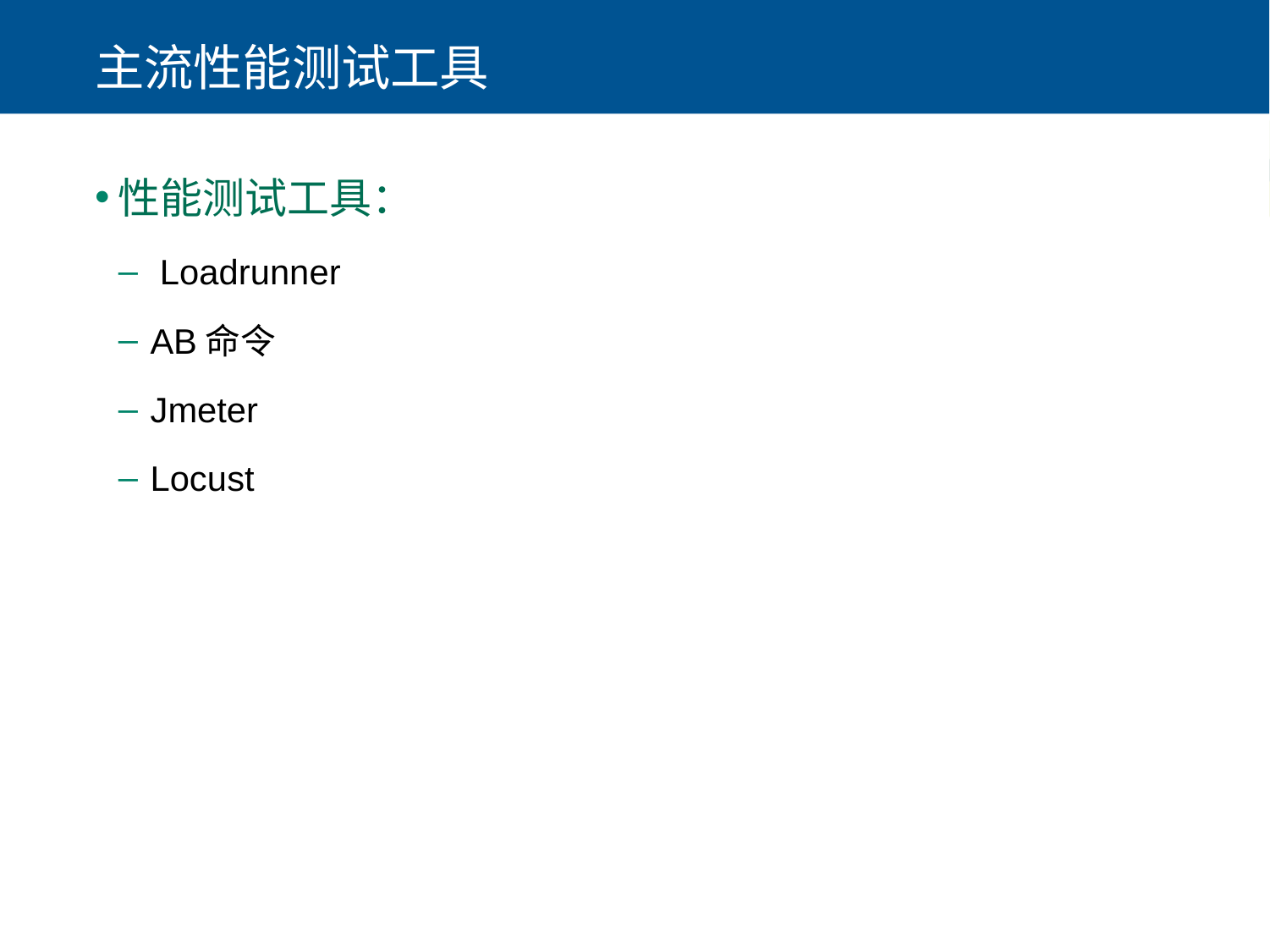

# 主流性能测试工具
性能测试工具：
 Loadrunner
AB命令
Jmeter
Locust